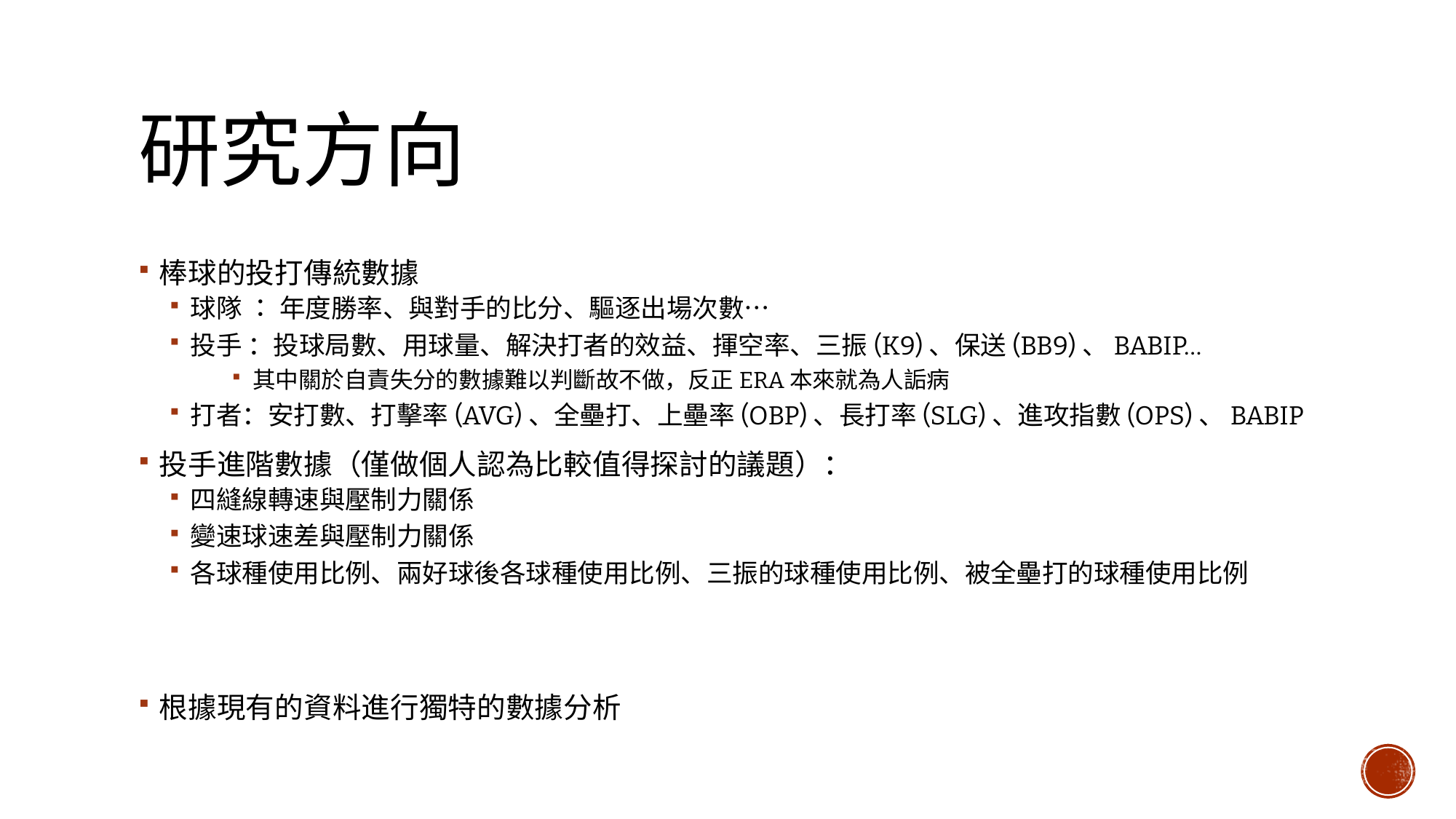

# 研究方向
棒球的投打傳統數據
球隊 ： 年度勝率、與對手的比分、驅逐出場次數…
投手 ：投球局數、用球量、解決打者的效益、揮空率、三振(K9)、保送(BB9)、BABIP…
其中關於自責失分的數據難以判斷故不做，反正ERA本來就為人詬病
打者：安打數、打擊率(AVG)、全壘打、上壘率(OBP)、長打率(SLG)、進攻指數(OPS)、BABIP
投手進階數據（僅做個人認為比較值得探討的議題）：
四縫線轉速與壓制力關係
變速球速差與壓制力關係
各球種使用比例、兩好球後各球種使用比例、三振的球種使用比例、被全壘打的球種使用比例

根據現有的資料進行獨特的數據分析